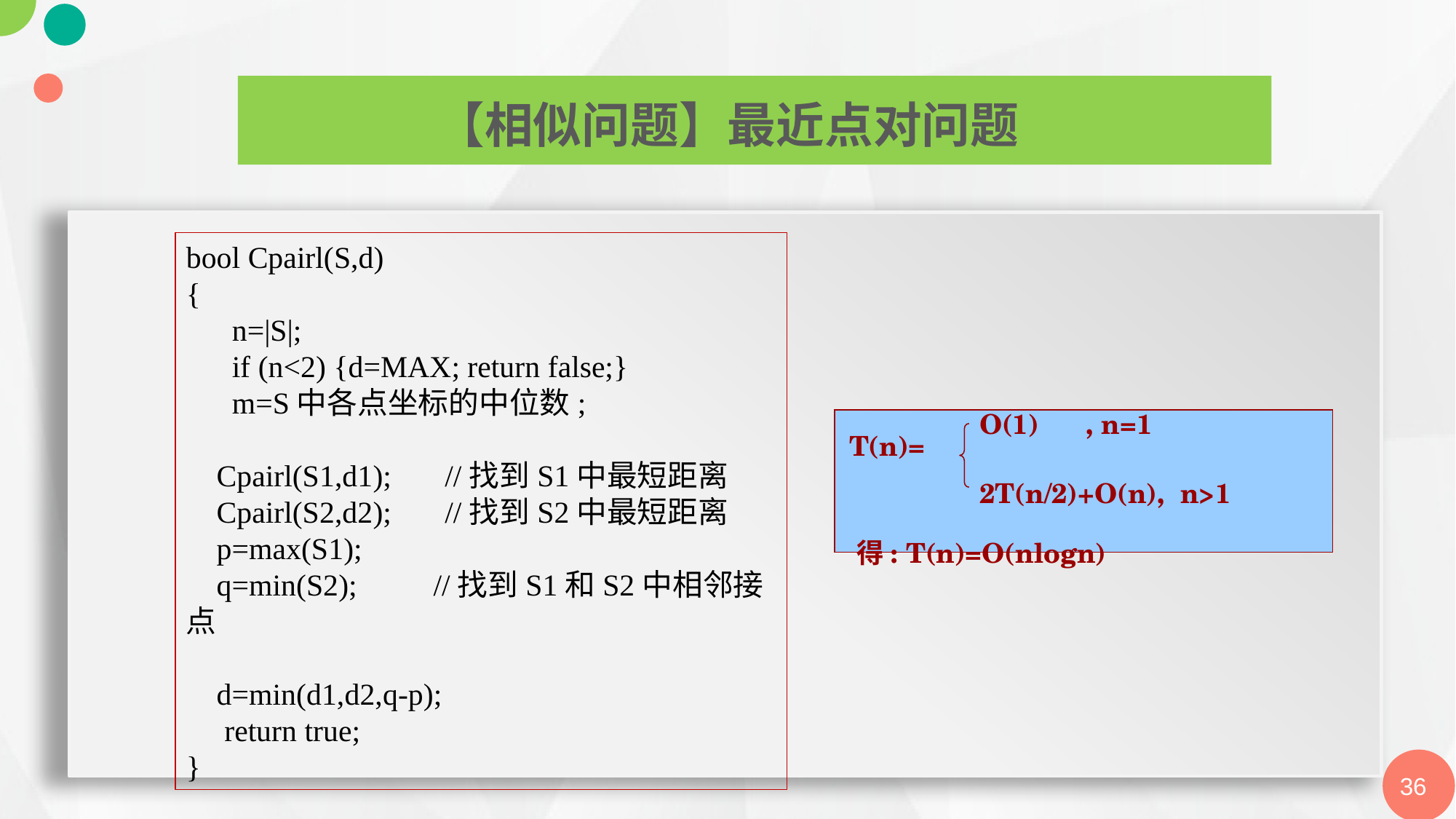

【相似问题】最近点对问题
bool Cpairl(S,d)
{
      n=|S|;
      if (n<2) {d=MAX; return false;}
      m=S中各点坐标的中位数;

    Cpairl(S1,d1);       //找到S1中最短距离
    Cpairl(S2,d2);       //找到S2中最短距离
    p=max(S1);
    q=min(S2);          //找到S1和S2中相邻接点

    d=min(d1,d2,q-p);
     return true;
}

O(1)      , n=1

2T(n/2)+O(n),  n>1
 T(n)=

 得: T(n)=O(nlogn)